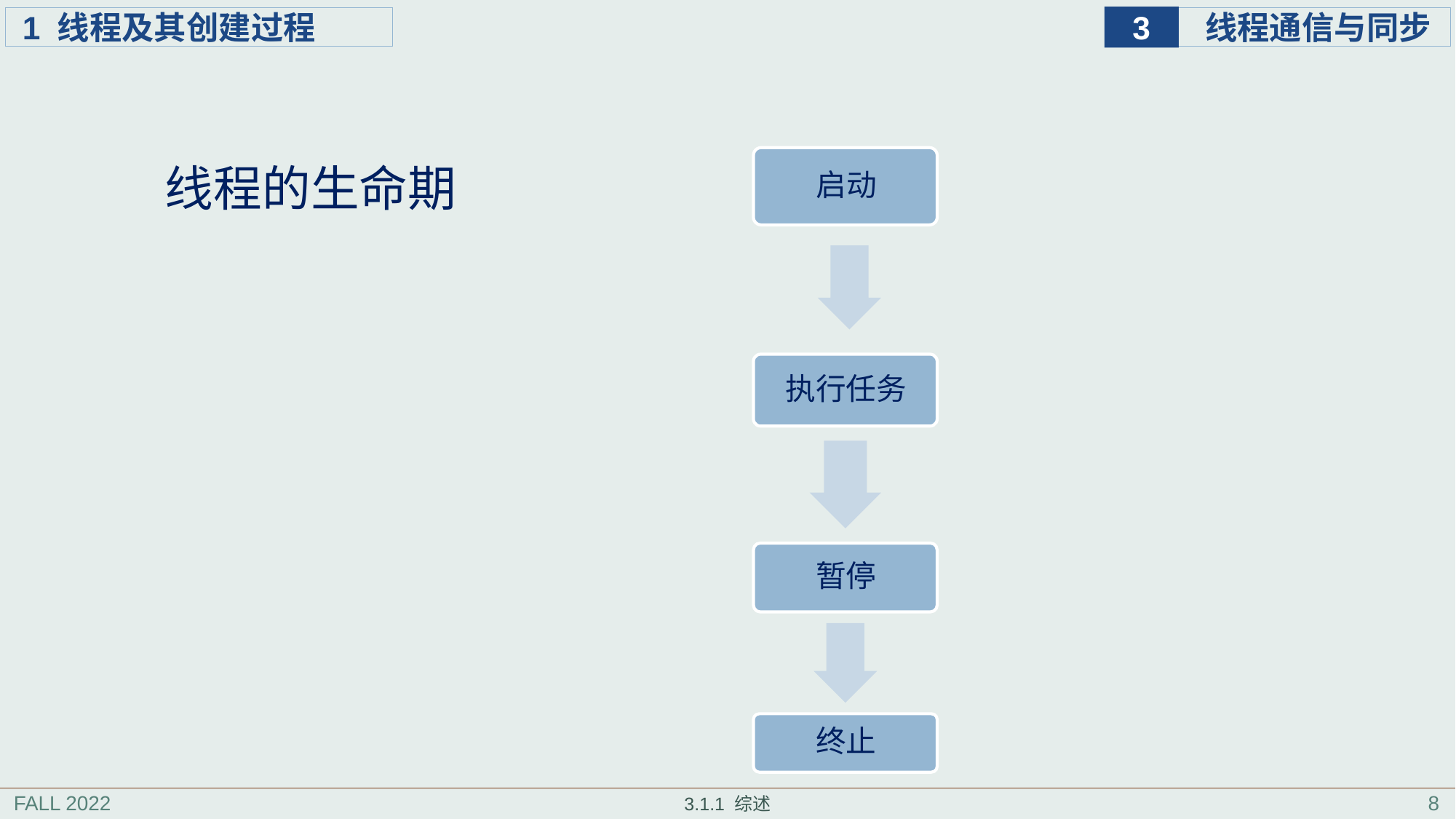

线程的生命期
启动

执行任务

暂停

终止
3.1.1 综述